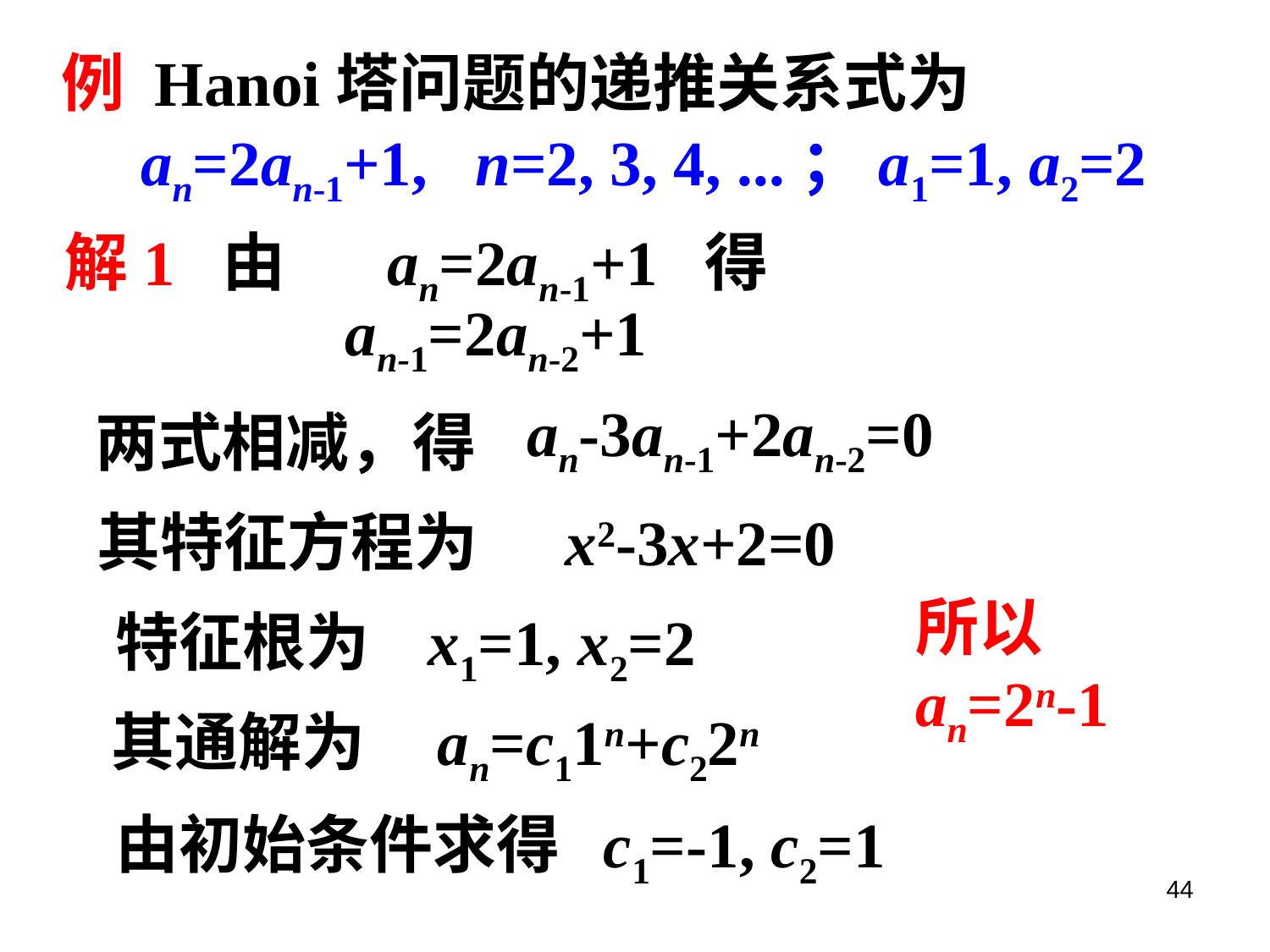

例 Hanoi塔问题的递推关系式为
an=2an-1+1,   n=2, 3, 4, ...；a1=1, a2=2
解1  由      an=2an-1+1  得
an-1=2an-2+1
an-3an-1+2an-2=0
两式相减，得
其特征方程为     x2-3x+2=0
所以
an=2n-1
特征根为   x1=1, x2=2

其通解为    an=c11n+c22n
由初始条件求得  c1=-1, c2=1
44